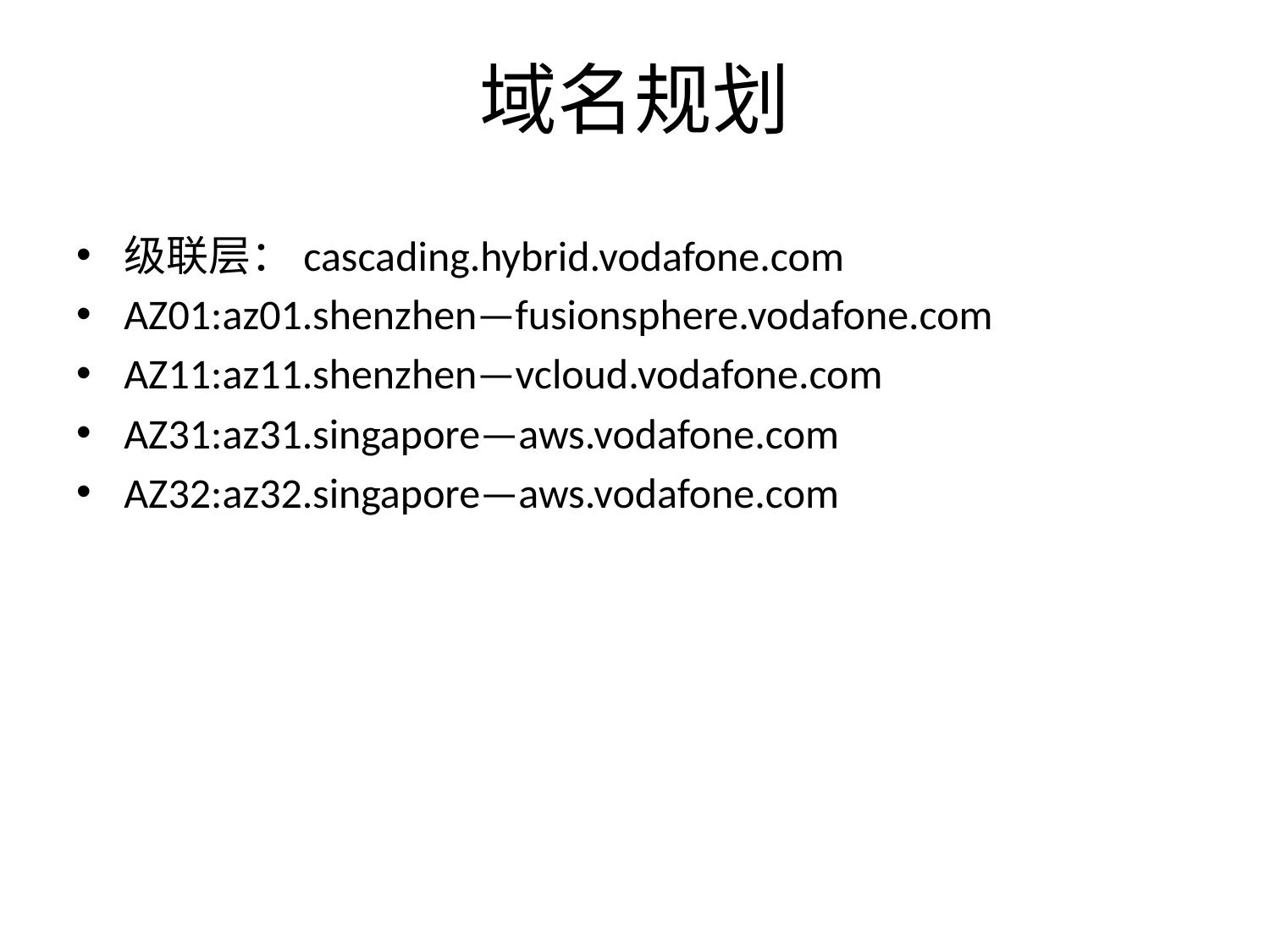

# 域名规划
级联层：cascading.hybrid.vodafone.com
AZ01:az01.shenzhen—fusionsphere.vodafone.com
AZ11:az11.shenzhen—vcloud.vodafone.com
AZ31:az31.singapore—aws.vodafone.com
AZ32:az32.singapore—aws.vodafone.com